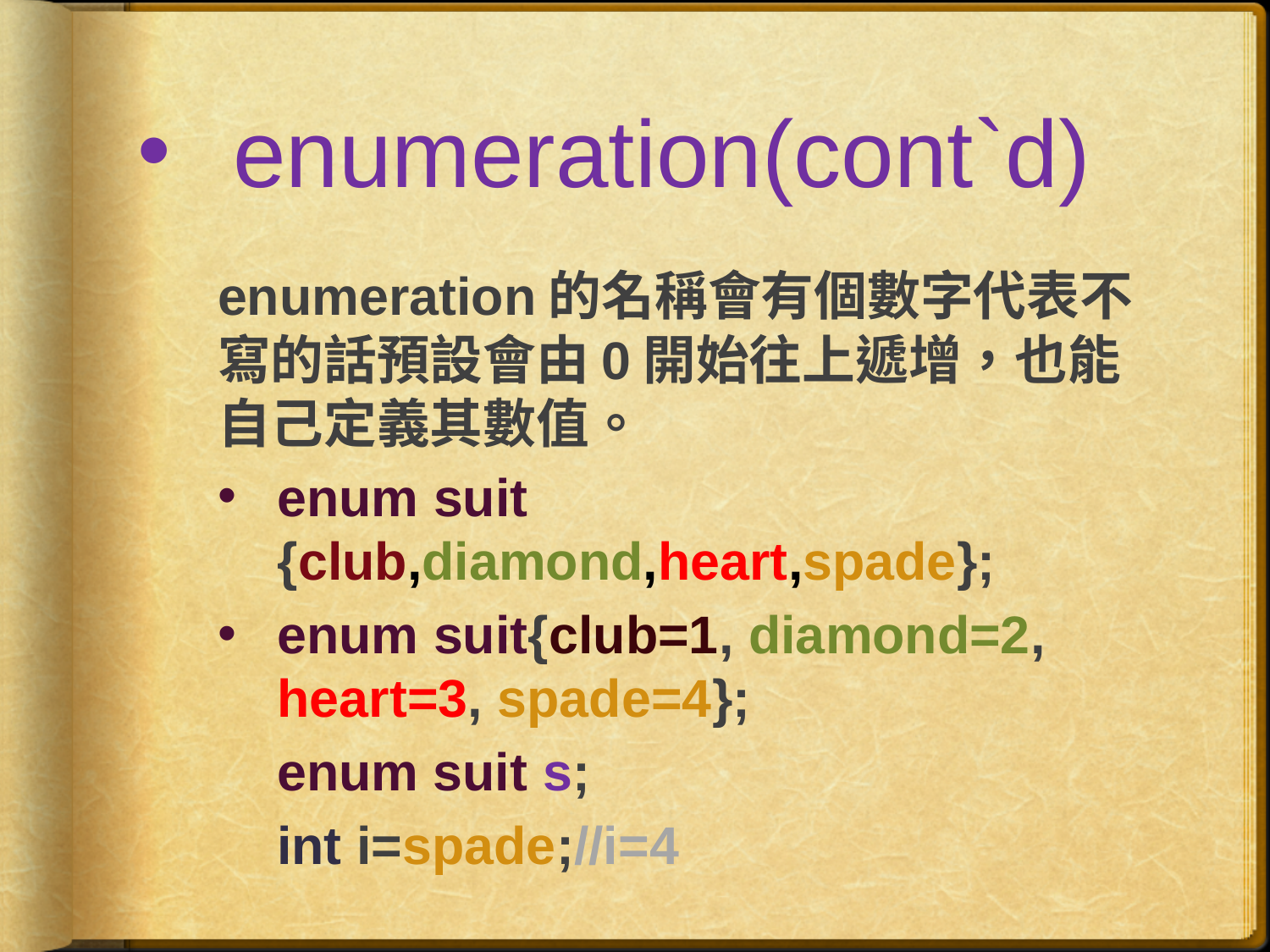

# enumeration(cont`d)
enumeration的名稱會有個數字代表不寫的話預設會由0開始往上遞增，也能自己定義其數值。
enum suit {club,diamond,heart,spade};
enum suit{club=1, diamond=2, heart=3, spade=4};
    enum suit s;
    int i=spade;//i=4